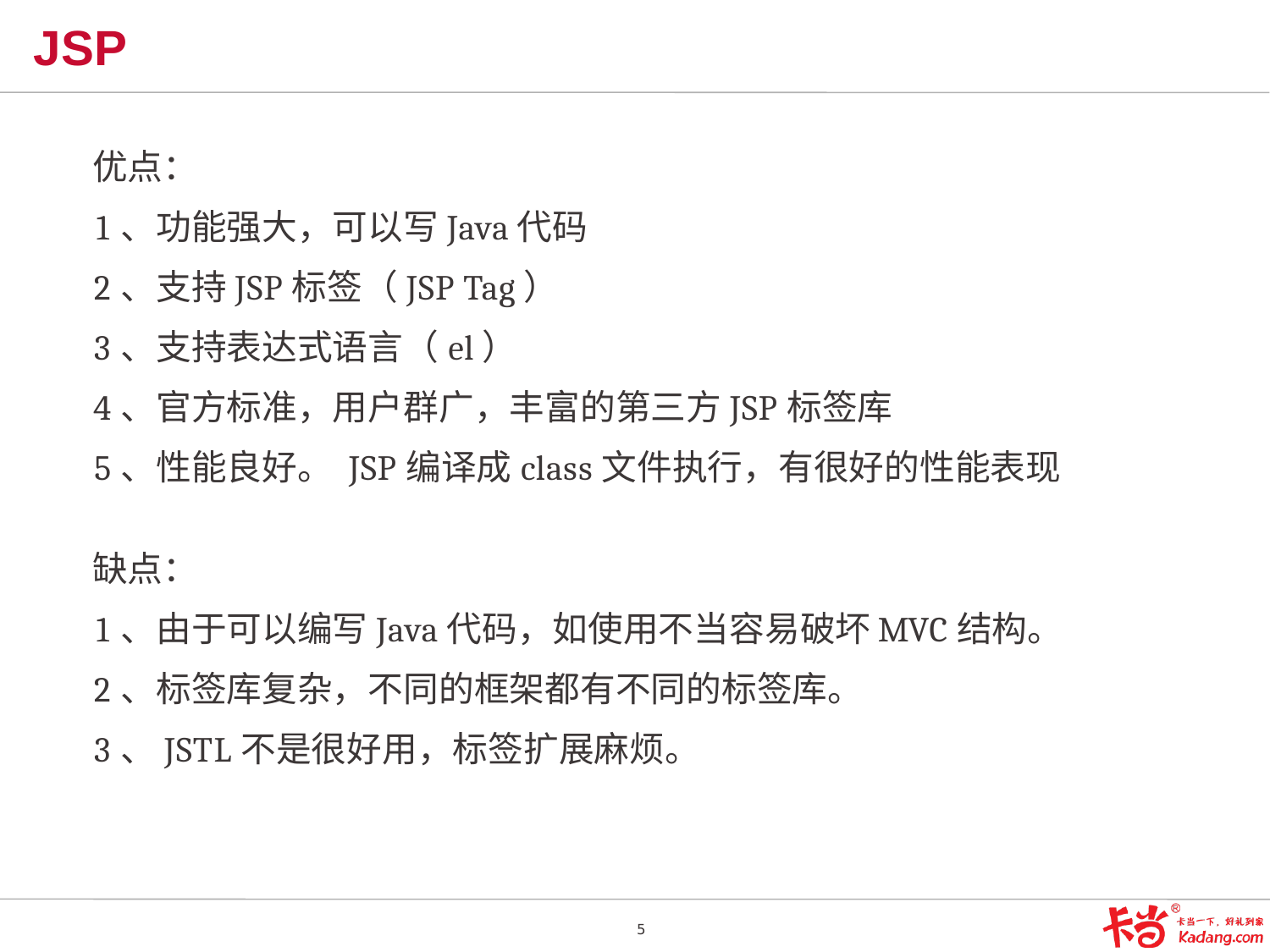

# JSP
优点：
1、功能强大，可以写Java代码
2、支持JSP标签（JSP Tag）
3、支持表达式语言（el）
4、官方标准，用户群广，丰富的第三方JSP标签库
5、性能良好。 JSP编译成class文件执行，有很好的性能表现
缺点：
1、由于可以编写Java代码，如使用不当容易破坏MVC结构。
2、标签库复杂，不同的框架都有不同的标签库。
3、JSTL不是很好用，标签扩展麻烦。